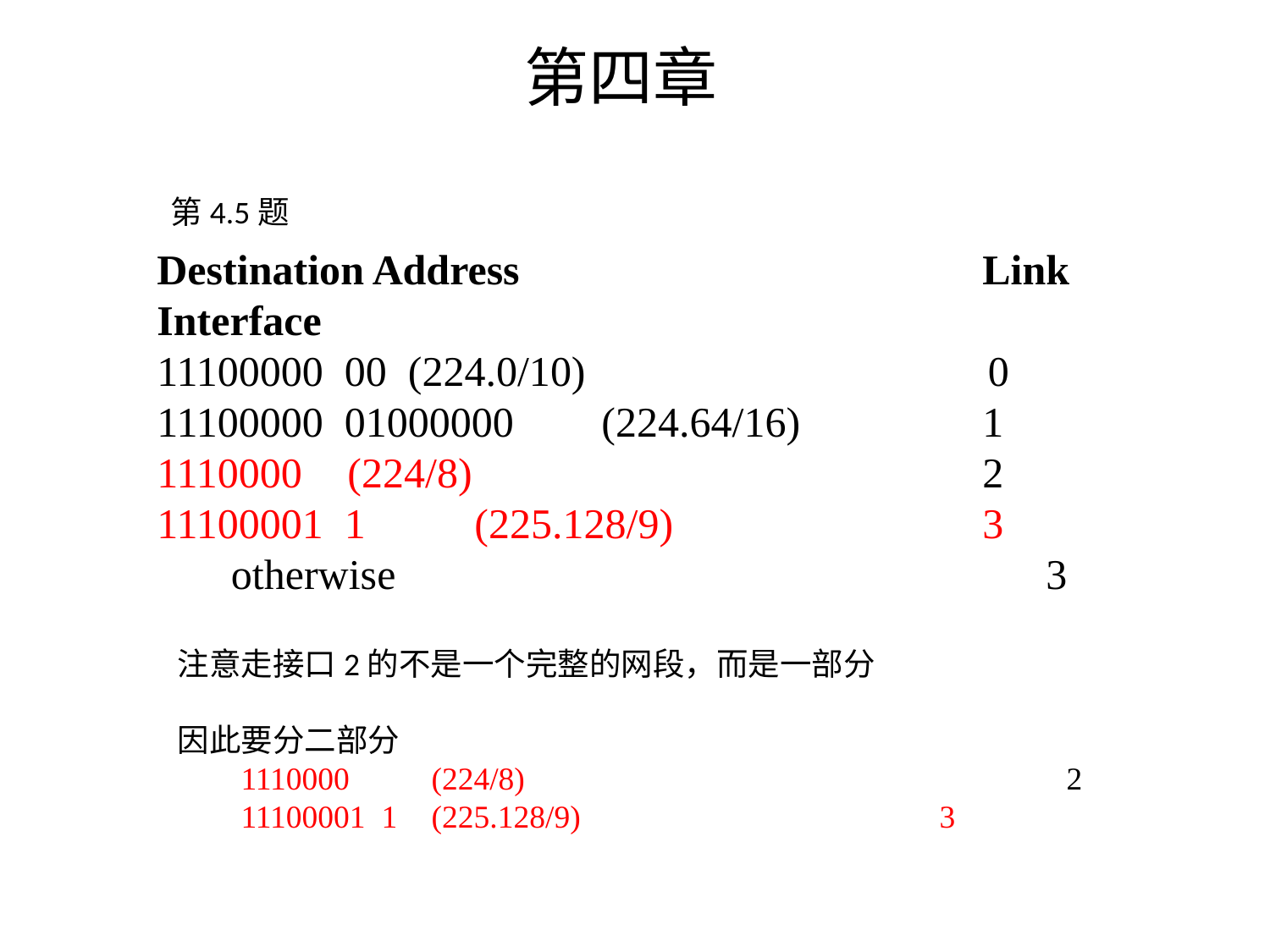

# 第四章
第4.5题
Destination Address 				Link
Interface
11100000  00  (224.0/10)                                      0
11100000  01000000	(224.64/16)	          	1
1110000	(224/8)			          		2
11100001  1	(225.128/9)			3
 otherwise			                      		3
注意走接口2的不是一个完整的网段，而是一部分

因此要分二部分
1110000	(224/8)			          		2
11100001  1	(225.128/9)			3